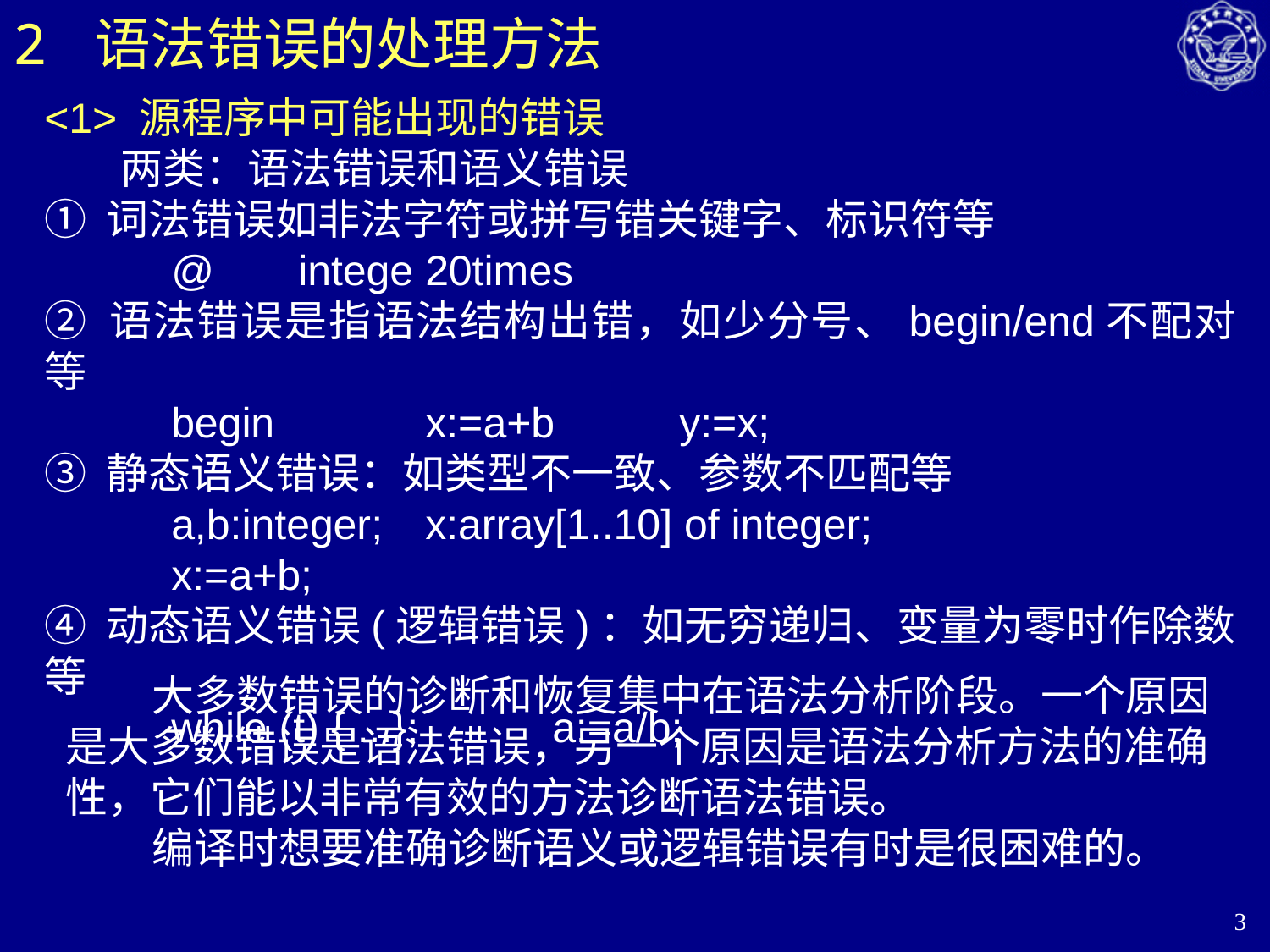

# 2 语法错误的处理方法
<1> 源程序中可能出现的错误
       两类：语法错误和语义错误
① 词法错误如非法字符或拼写错关键字、标识符等
	@ 	intege	20times
② 语法错误是指语法结构出错，如少分号、begin/end不配对等
	begin		x:=a+b	y:=x;
③ 静态语义错误：如类型不一致、参数不匹配等
	a,b:integer;	x:array[1..10] of integer;
	x:=a+b;
④ 动态语义错误(逻辑错误)：如无穷递归、变量为零时作除数等
	while (t) { ...};		a:=a/b;
        大多数错误的诊断和恢复集中在语法分析阶段。一个原因是大多数错误是语法错误，另一个原因是语法分析方法的准确性，它们能以非常有效的方法诊断语法错误。
        编译时想要准确诊断语义或逻辑错误有时是很困难的。
3